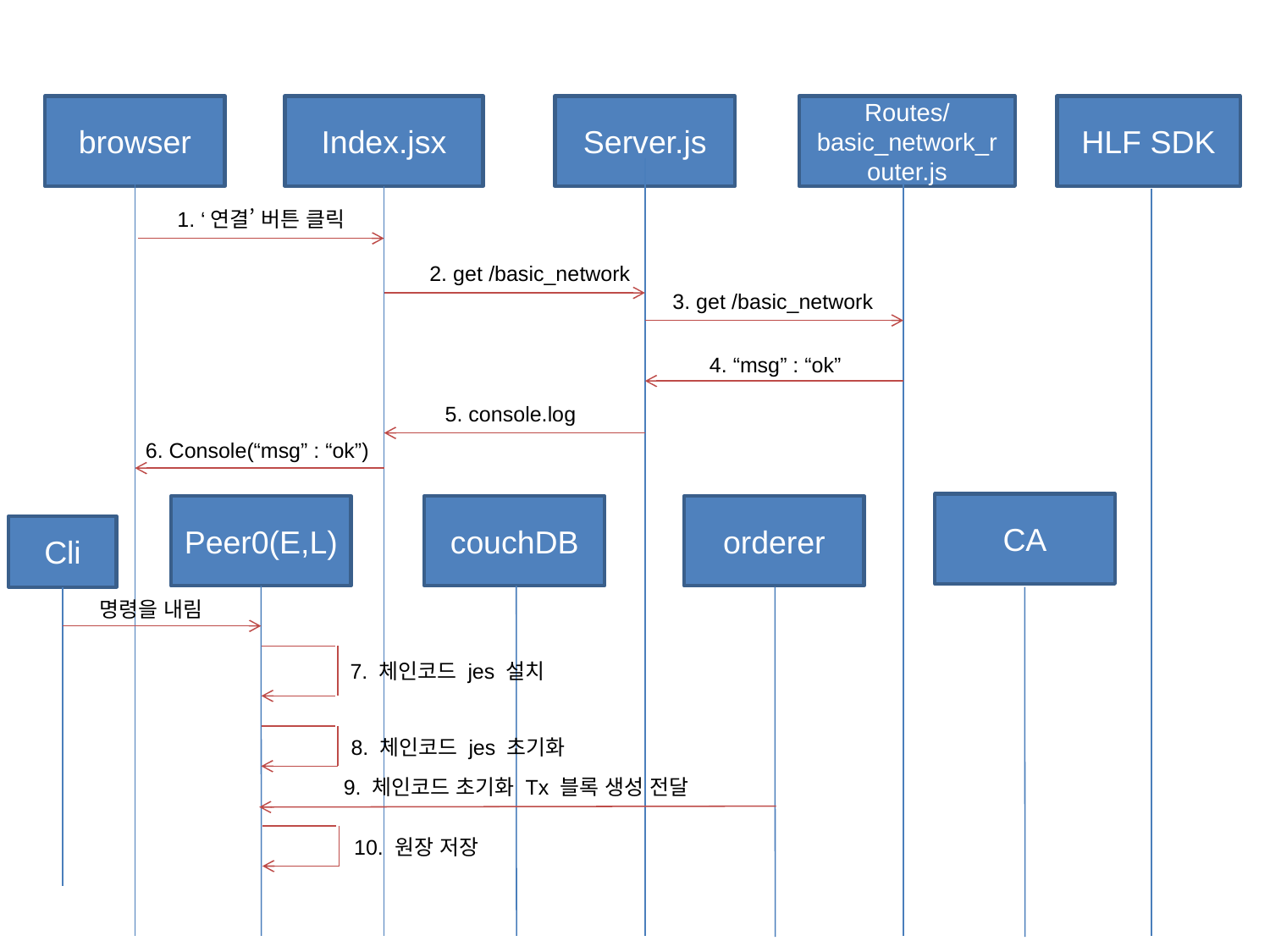

browser
Index.jsx
Server.js
Routes/basic_network_router.js
HLF SDK
1. ‘연결’ 버튼 클릭
2. get /basic_network
3. get /basic_network
4. “msg” : “ok”
5. console.log
6. Console(“msg” : “ok”)
CA
Peer0(E,L)
couchDB
orderer
Cli
명령을 내림
7. 체인코드 jes 설치
8. 체인코드 jes 초기화
9. 체인코드 초기화 Tx 블록 생성 전달
10. 원장 저장